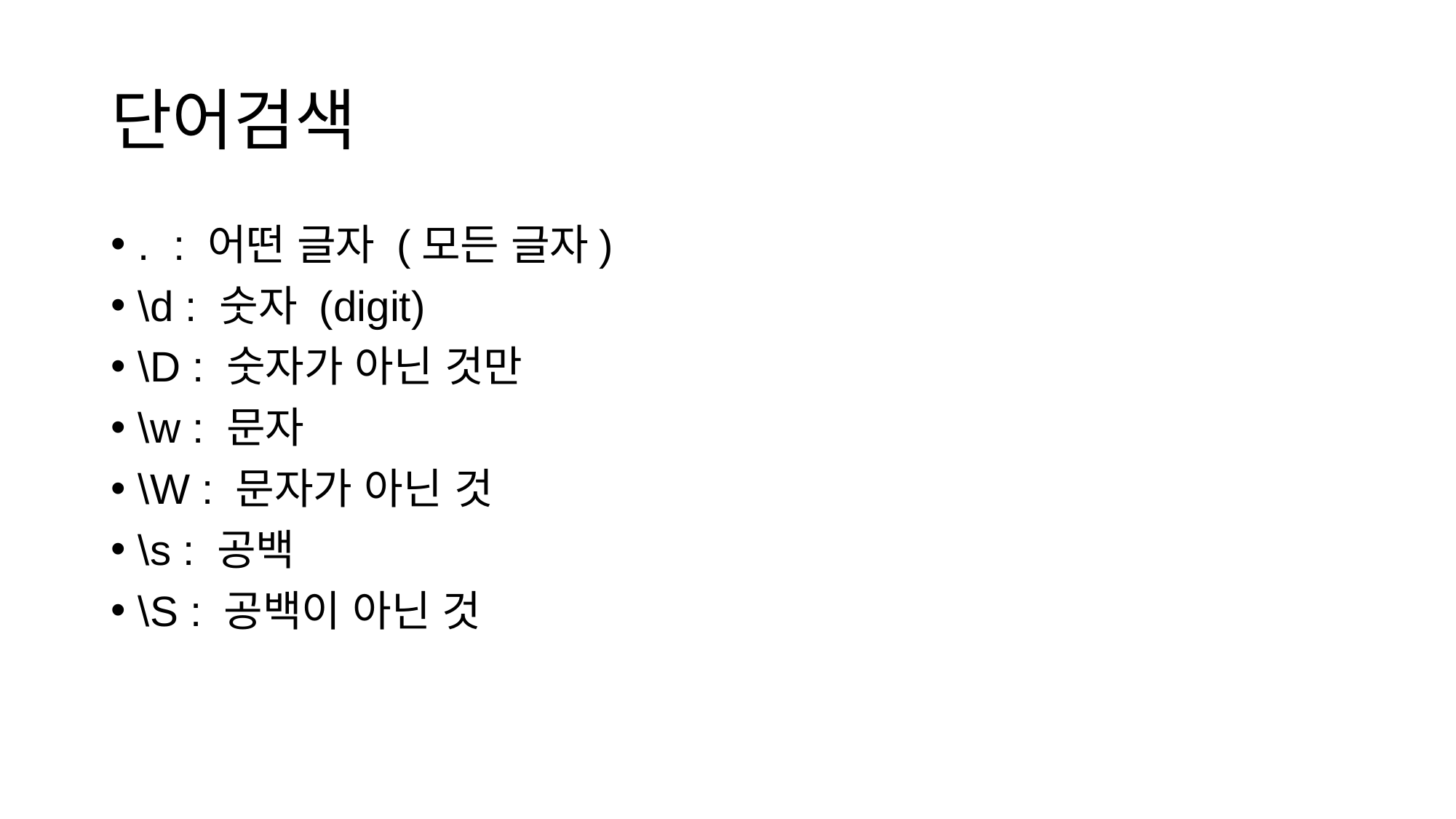

# 단어검색
.  : 어떤 글자 (모든 글자)
\d : 숫자 (digit)
\D : 숫자가 아닌 것만
\w : 문자
\W : 문자가 아닌 것
\s : 공백
\S : 공백이 아닌 것